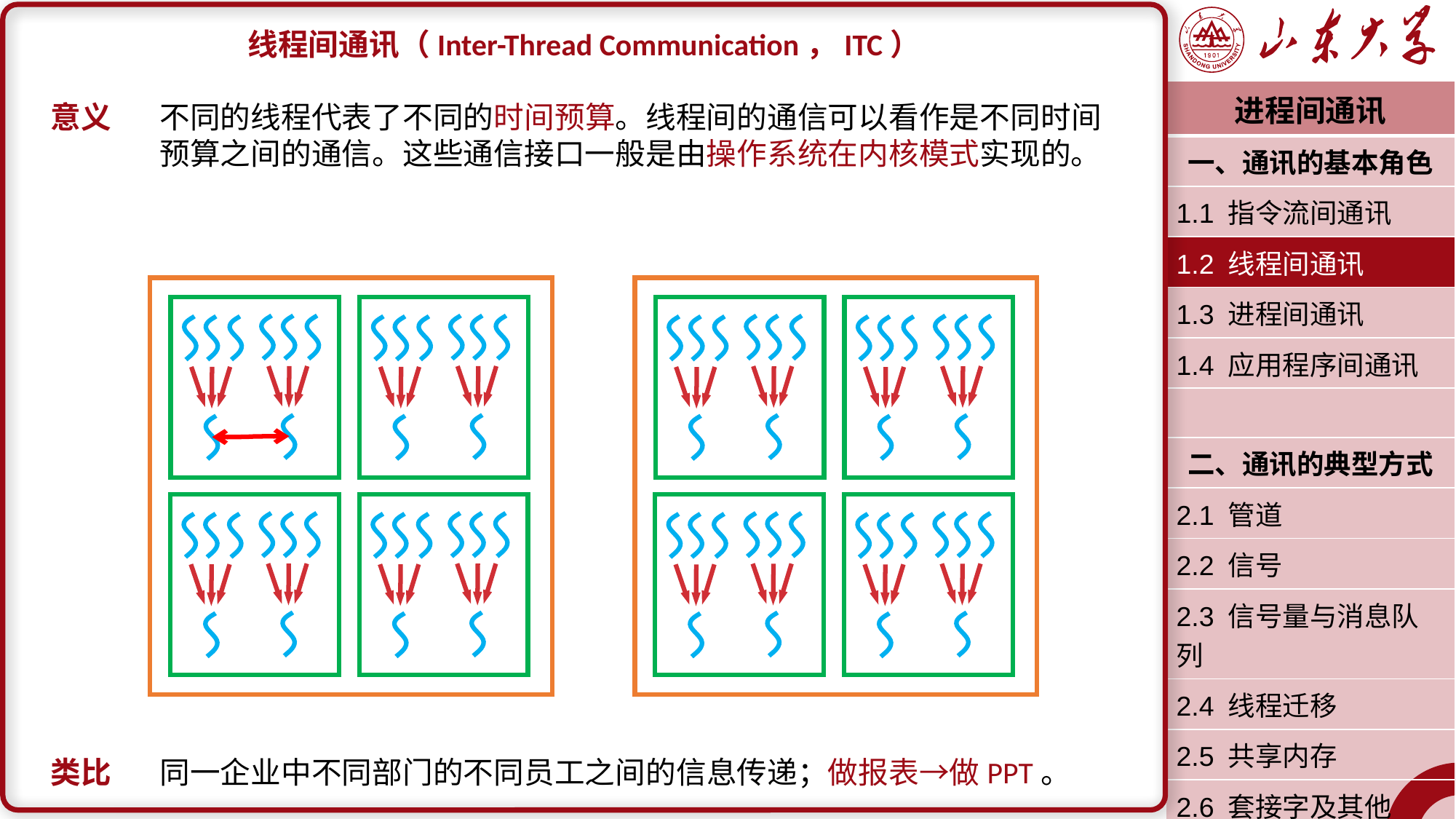

线程间通讯（Inter-Thread Communication，ITC）

意义	不同的线程代表了不同的时间预算。线程间的通信可以看作是不同时间	预算之间的通信。这些通信接口一般是由操作系统在内核模式实现的。

类比	同一企业中不同部门的不同员工之间的信息传递；做报表→做PPT。
| 进程间通讯 |
| --- |
| 一、通讯的基本角色 |
| 1.1 指令流间通讯 |
| 1.2 线程间通讯 |
| 1.3 进程间通讯 |
| 1.4 应用程序间通讯 |
|  |
| 二、通讯的典型方式 |
| 2.1 管道 |
| 2.2 信号 |
| 2.3 信号量与消息队列 |
| 2.4 线程迁移 |
| 2.5 共享内存 |
| 2.6 套接字及其他 |
| 潘润宇 2023.06 |